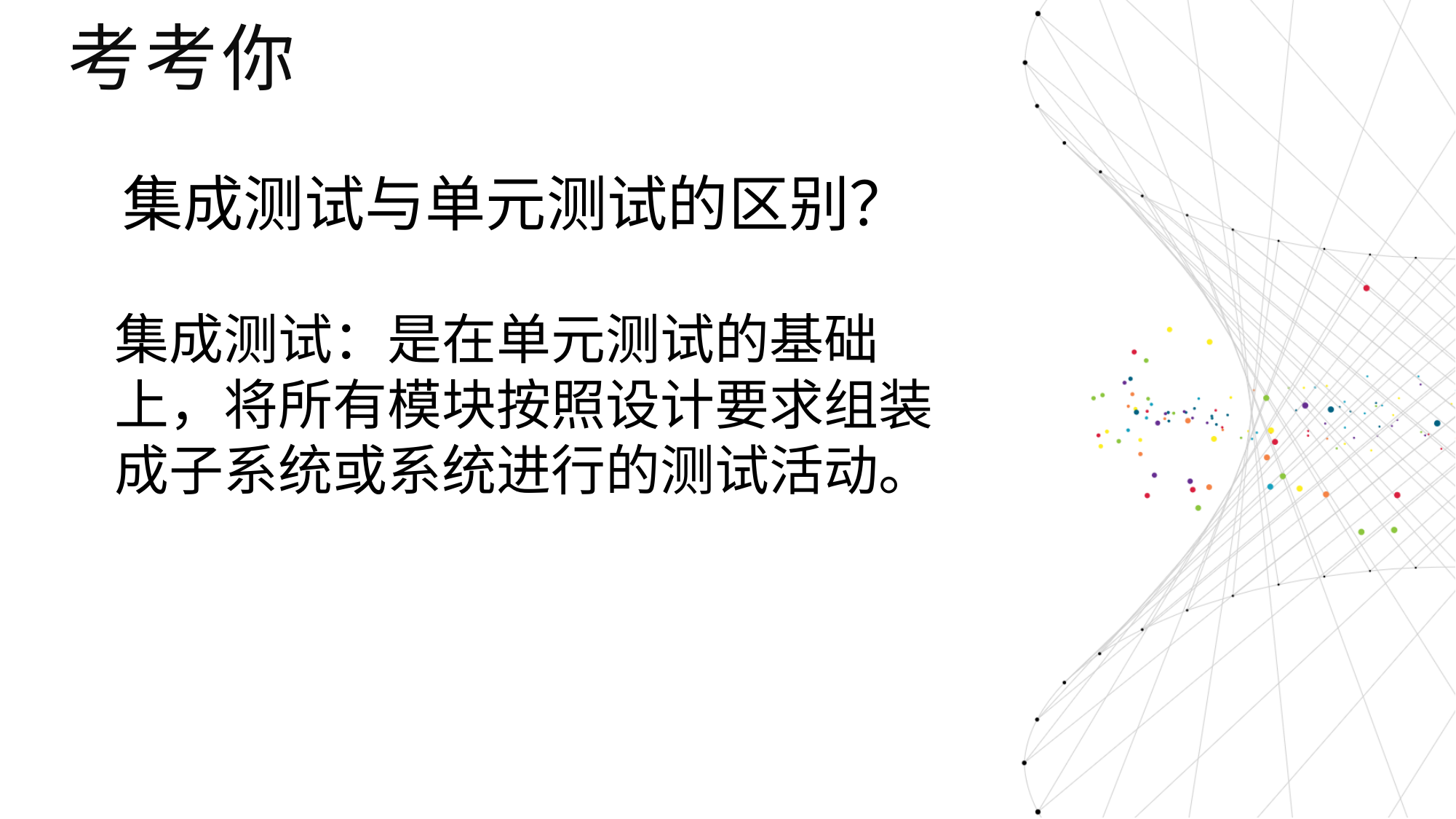

考考你
集成测试与单元测试的区别？
集成测试：是在单元测试的基础上，将所有模块按照设计要求组装成子系统或系统进行的测试活动。